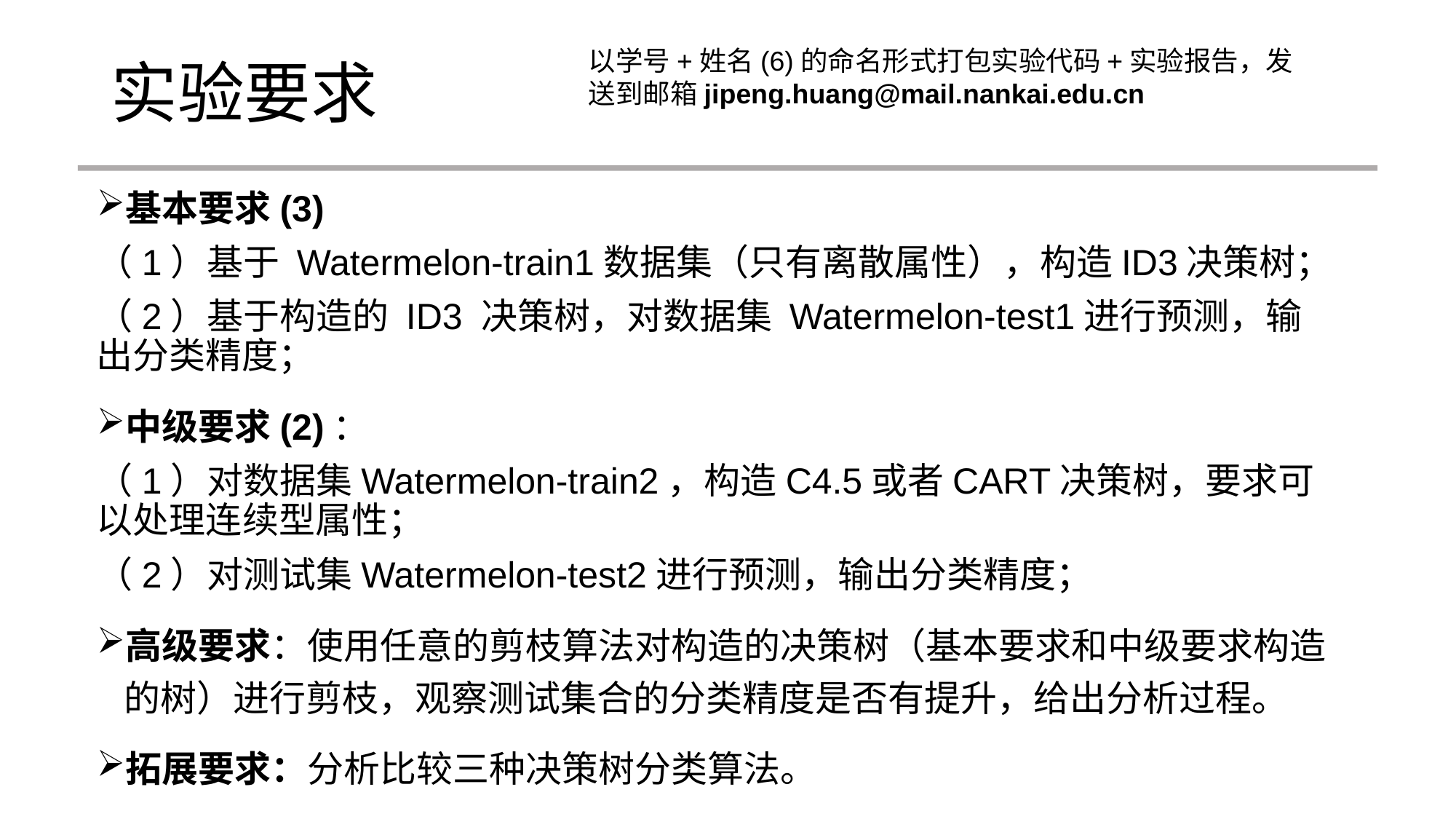

以学号+姓名(6)的命名形式打包实验代码+实验报告，发送到邮箱jipeng.huang@mail.nankai.edu.cn
# 实验要求

基本要求(3)
（1）基于 Watermelon-train1数据集（只有离散属性），构造ID3决策树；
（2）基于构造的 ID3 决策树，对数据集 Watermelon-test1进行预测，输出分类精度；
中级要求(2)：
（1）对数据集Watermelon-train2，构造C4.5或者CART决策树，要求可以处理连续型属性；
（2）对测试集Watermelon-test2进行预测，输出分类精度；
高级要求：使用任意的剪枝算法对构造的决策树（基本要求和中级要求构造的树）进行剪枝，观察测试集合的分类精度是否有提升，给出分析过程。
拓展要求：分析比较三种决策树分类算法。